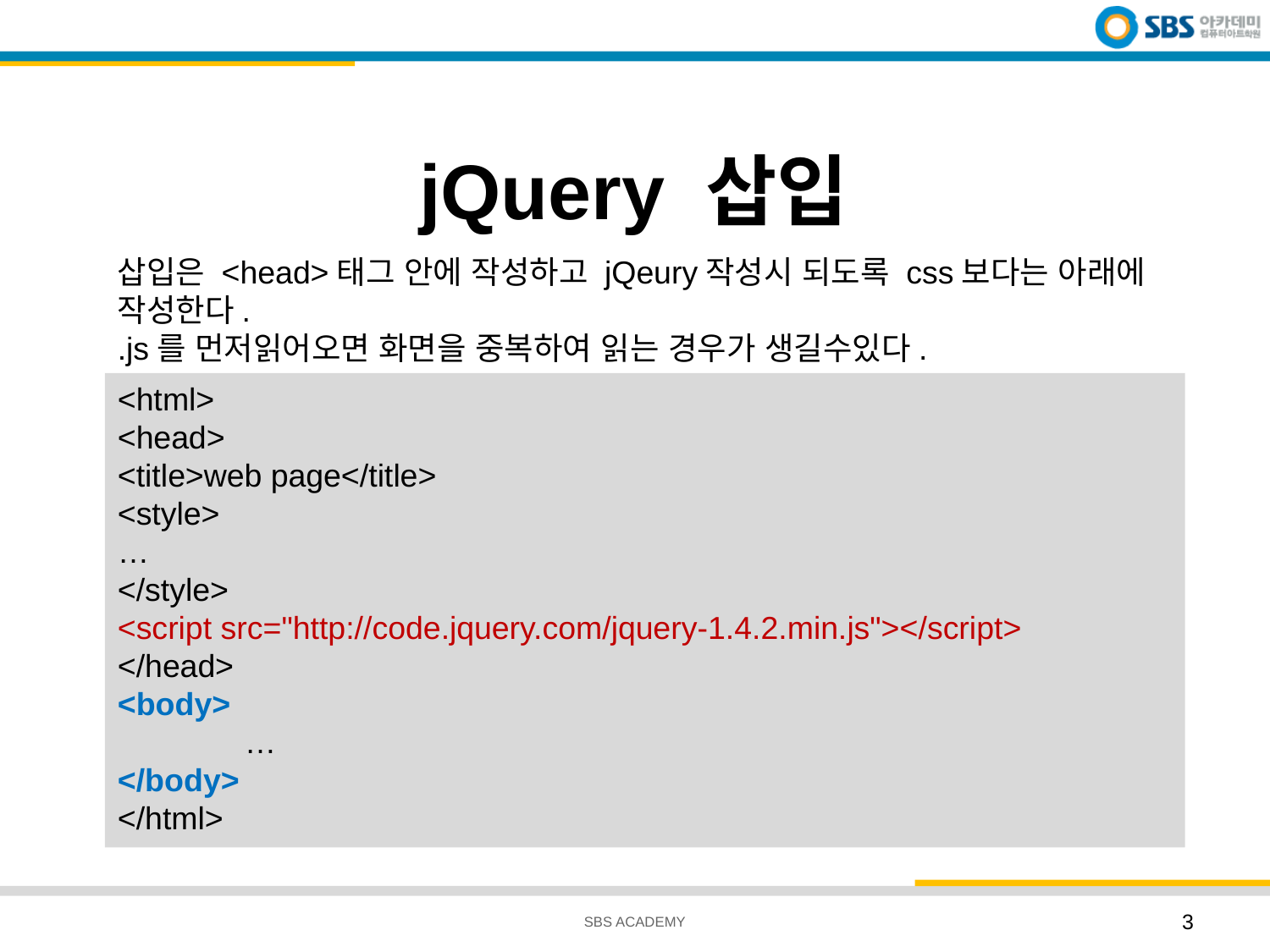

# jQuery 삽입
삽입은 <head>태그 안에 작성하고 jQeury작성시 되도록 css보다는 아래에 작성한다.
.js를 먼저읽어오면 화면을 중복하여 읽는 경우가 생길수있다.

<html>
<head>
<title>web page</title>
<style>
…
</style>
<script src="http://code.jquery.com/jquery-1.4.2.min.js"></script>
</head>
<body>
	…
</body>
</html>
SBS ACADEMY
3